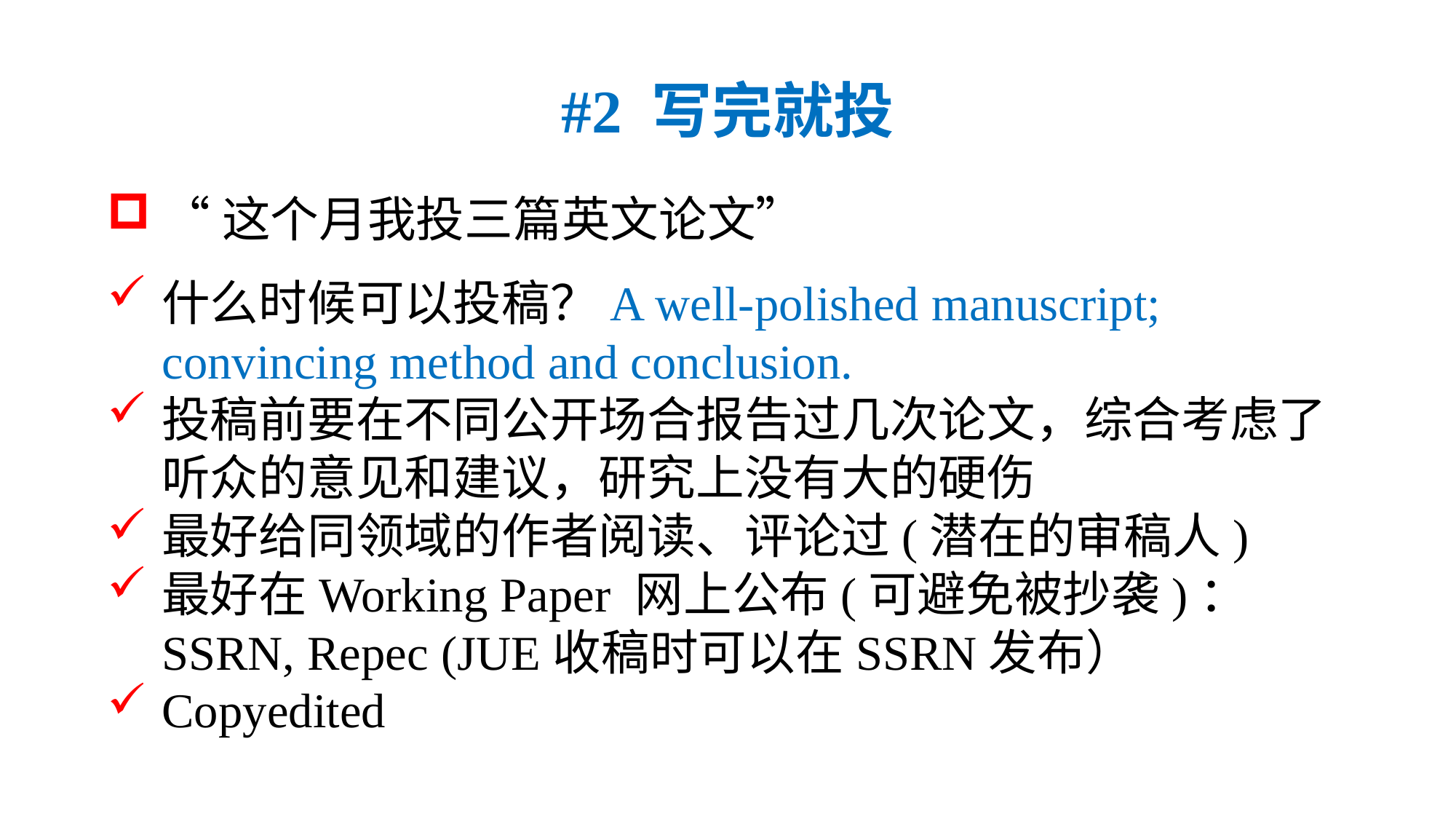

#2 写完就投

“这个月我投三篇英文论文”

什么时候可以投稿？A well-polished manuscript; convincing method and conclusion.
投稿前要在不同公开场合报告过几次论文，综合考虑了听众的意见和建议，研究上没有大的硬伤
最好给同领域的作者阅读、评论过(潜在的审稿人)
最好在Working Paper 网上公布(可避免被抄袭)：SSRN, Repec (JUE收稿时可以在SSRN发布）
Copyedited